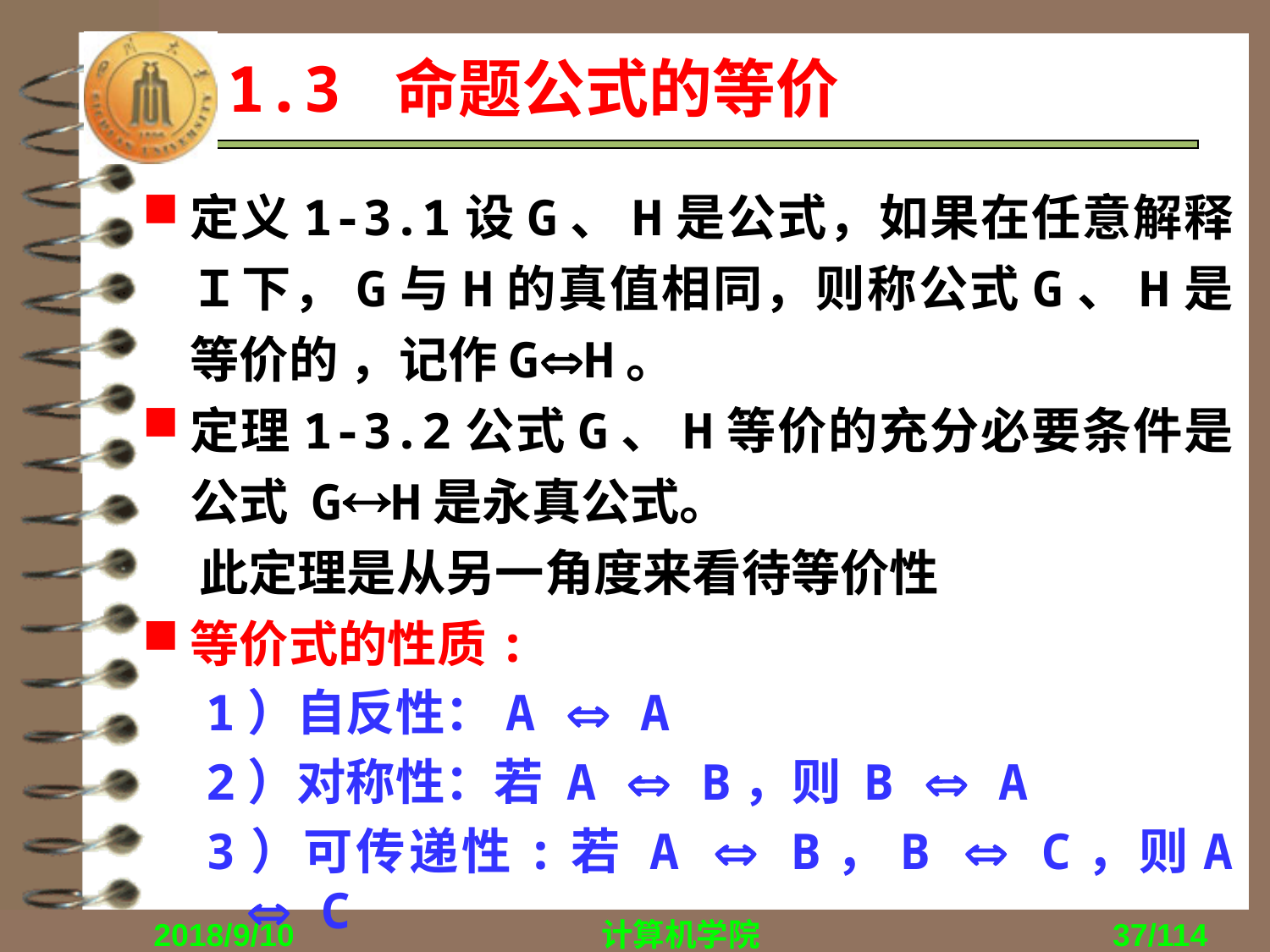

# 1.3 命题公式的等价
定义1-3.1设G、H是公式，如果在任意解释Ｉ下，G与H的真值相同，则称公式G、H是等价的 ，记作G⇔H。
定理1-3.2公式G、H等价的充分必要条件是公式 G↔H是永真公式。
    此定理是从另一角度来看待等价性
等价式的性质:
1）自反性：A ⇔ A
2）对称性：若 A ⇔ B，则 B ⇔ A
3）可传递性:若 A ⇔ B，B ⇔ C，则A ⇔ C
2018/9/10
计算机学院
37/114